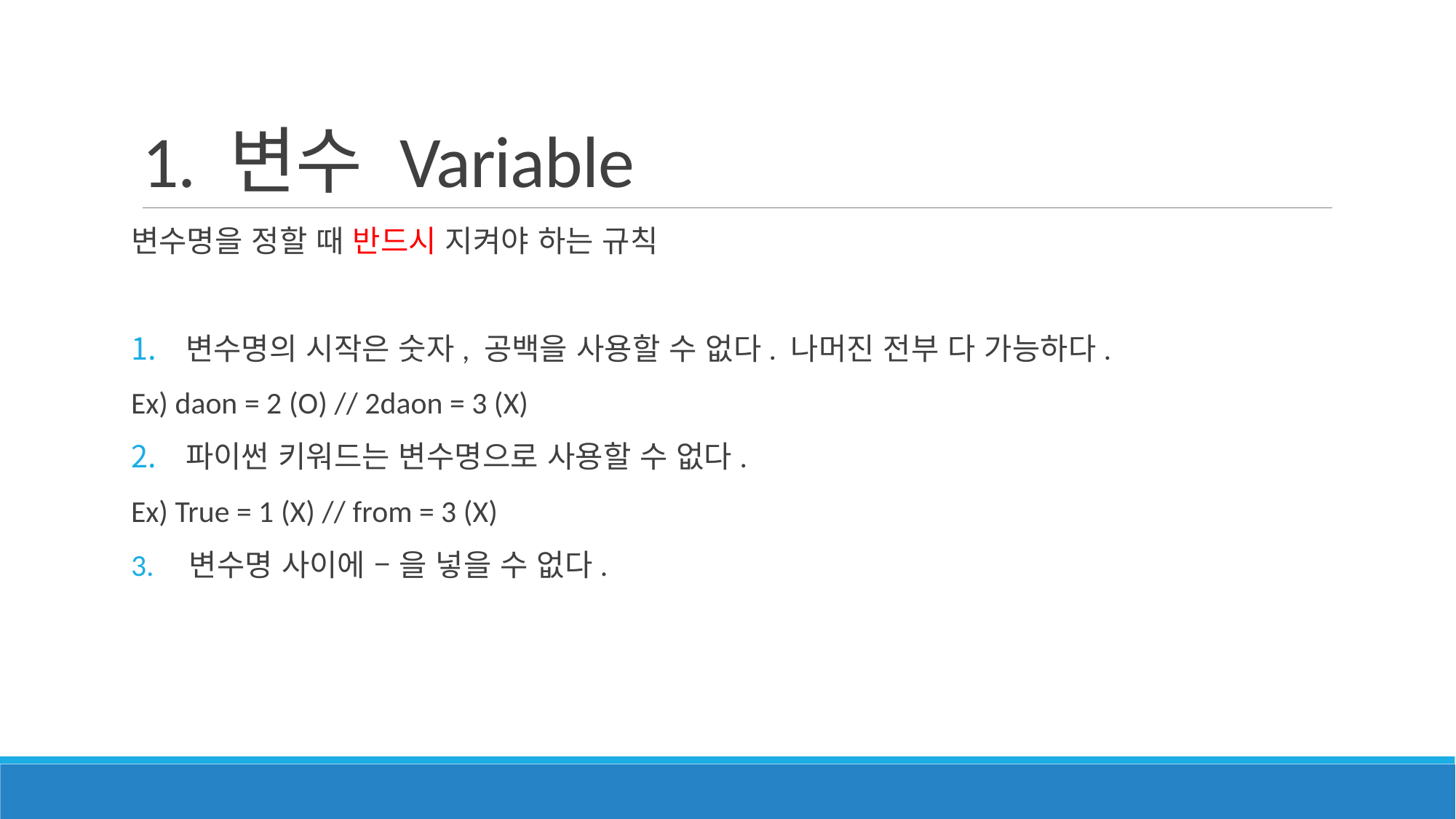

# 1. 변수 Variable
변수명을 정할 때 반드시 지켜야 하는 규칙

변수명의 시작은 숫자, 공백을 사용할 수 없다. 나머진 전부 다 가능하다.
Ex) daon = 2 (O) // 2daon = 3 (X)
파이썬 키워드는 변수명으로 사용할 수 없다.
Ex) True = 1 (X) // from = 3 (X)
3.    변수명 사이에 – 을 넣을 수 없다.